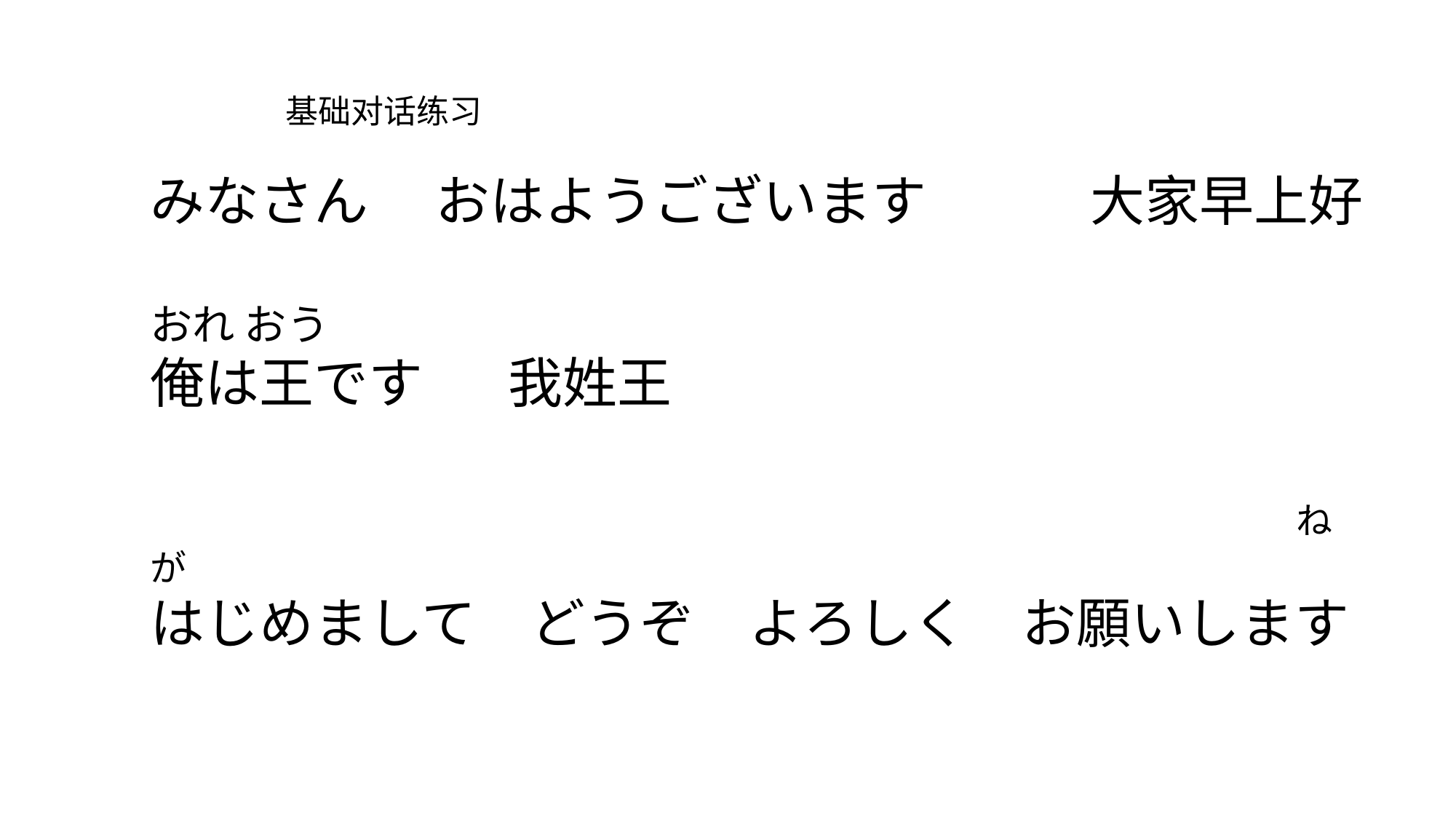

# 基础对话练习
みなさん　 おはようございます　　　大家早上好

おれ おう
俺は王です       我姓王

　　　　　　　　　　　　　　　　　　　　　ねが
はじめまして　どうぞ　よろしく　お願いします